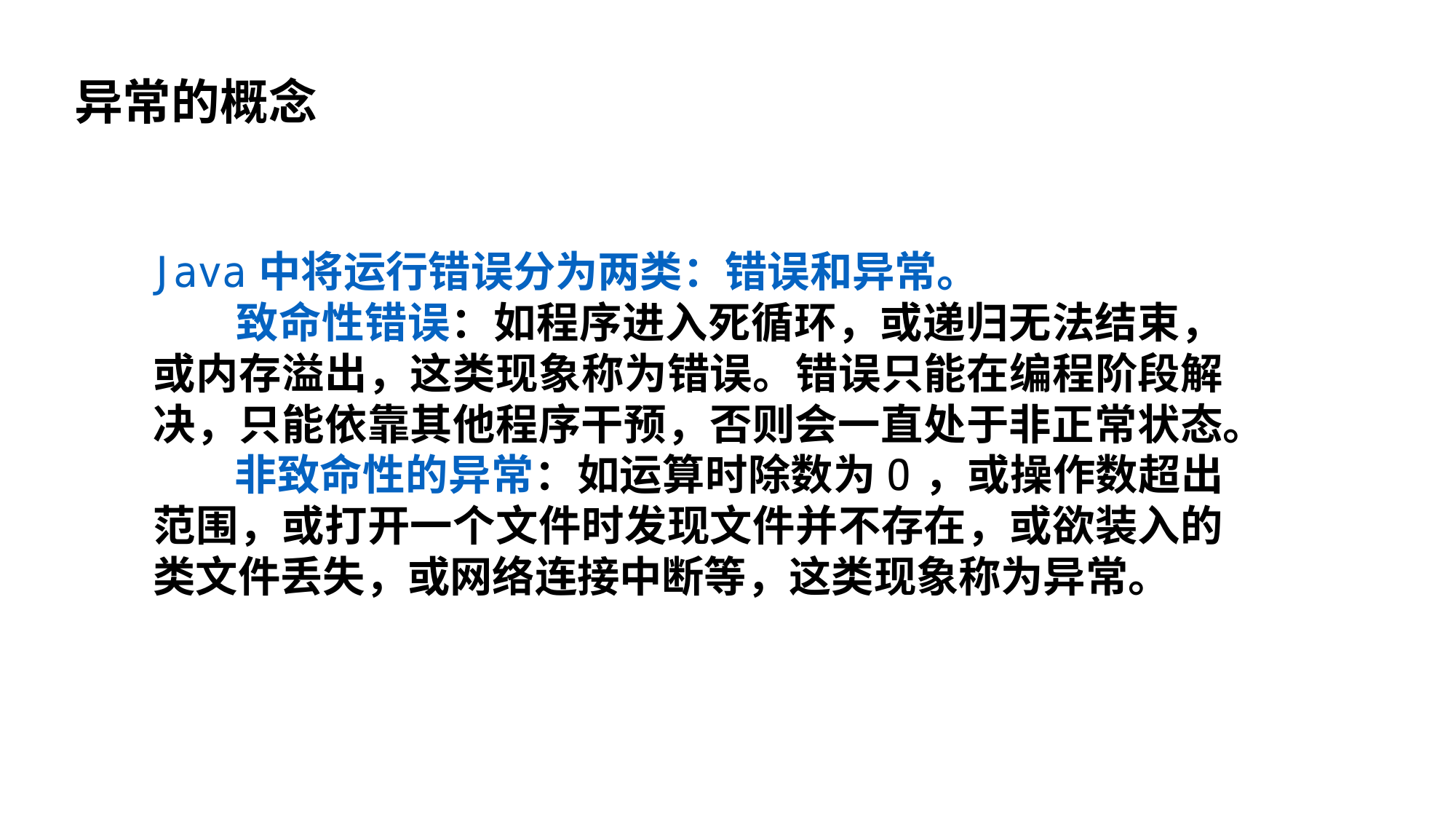

异常的概念
Java中将运行错误分为两类：错误和异常。
       致命性错误：如程序进入死循环，或递归无法结束，或内存溢出，这类现象称为错误。错误只能在编程阶段解决，只能依靠其他程序干预，否则会一直处于非正常状态。
       非致命性的异常：如运算时除数为0，或操作数超出范围，或打开一个文件时发现文件并不存在，或欲装入的类文件丢失，或网络连接中断等，这类现象称为异常。